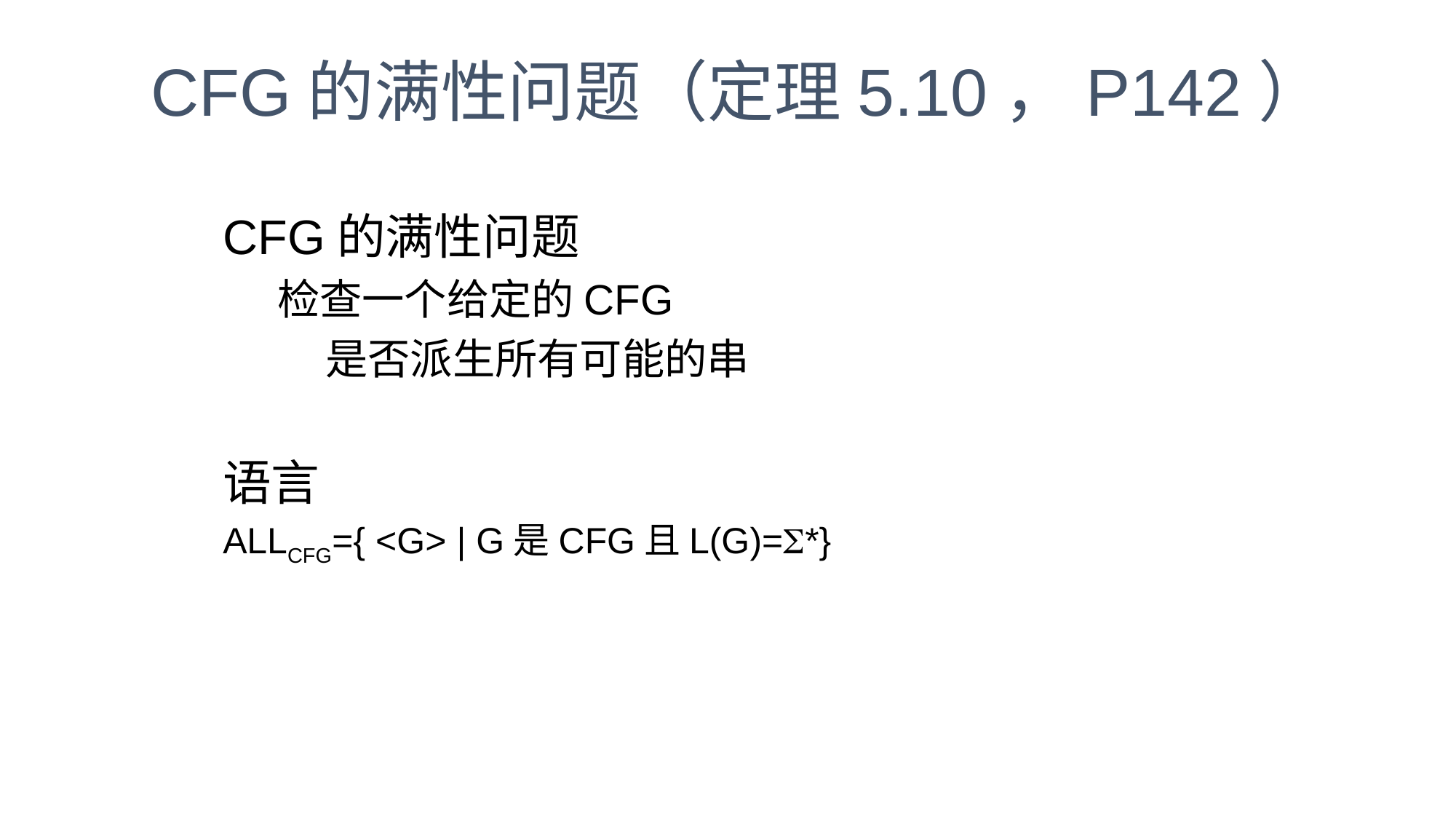

CFG的满性问题（定理5.10，P142）

CFG的满性问题
检查一个给定的CFG
    是否派生所有可能的串

语言
ALLCFG={ <G> | G是CFG且L(G)=Σ*}
35